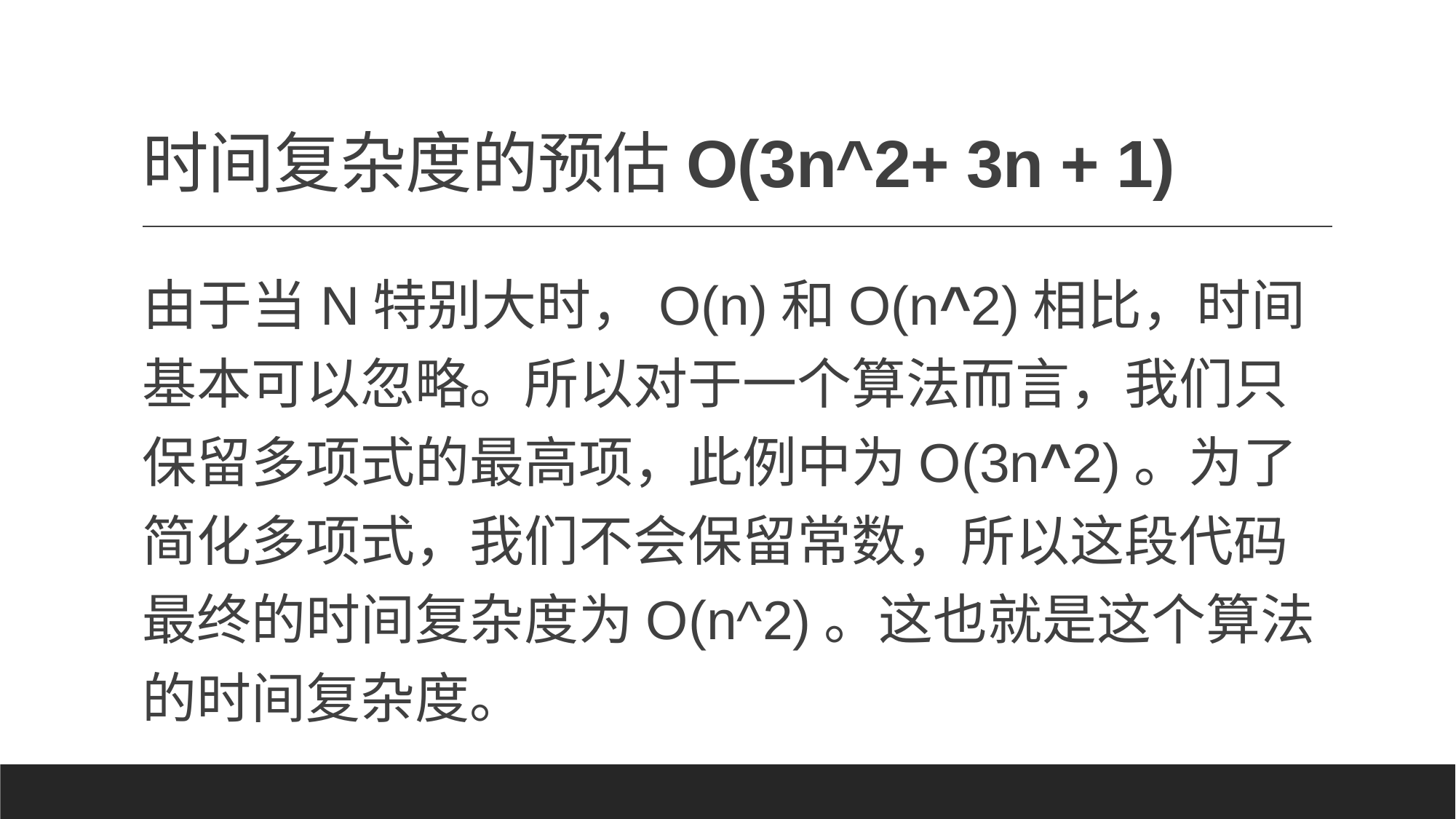

# 时间复杂度的预估O(3n^2+ 3n + 1)
由于当N特别大时，O(n)和O(n^2)相比，时间基本可以忽略。所以对于一个算法而言，我们只保留多项式的最高项，此例中为O(3n^2)。为了简化多项式，我们不会保留常数，所以这段代码最终的时间复杂度为O(n^2)。这也就是这个算法的时间复杂度。